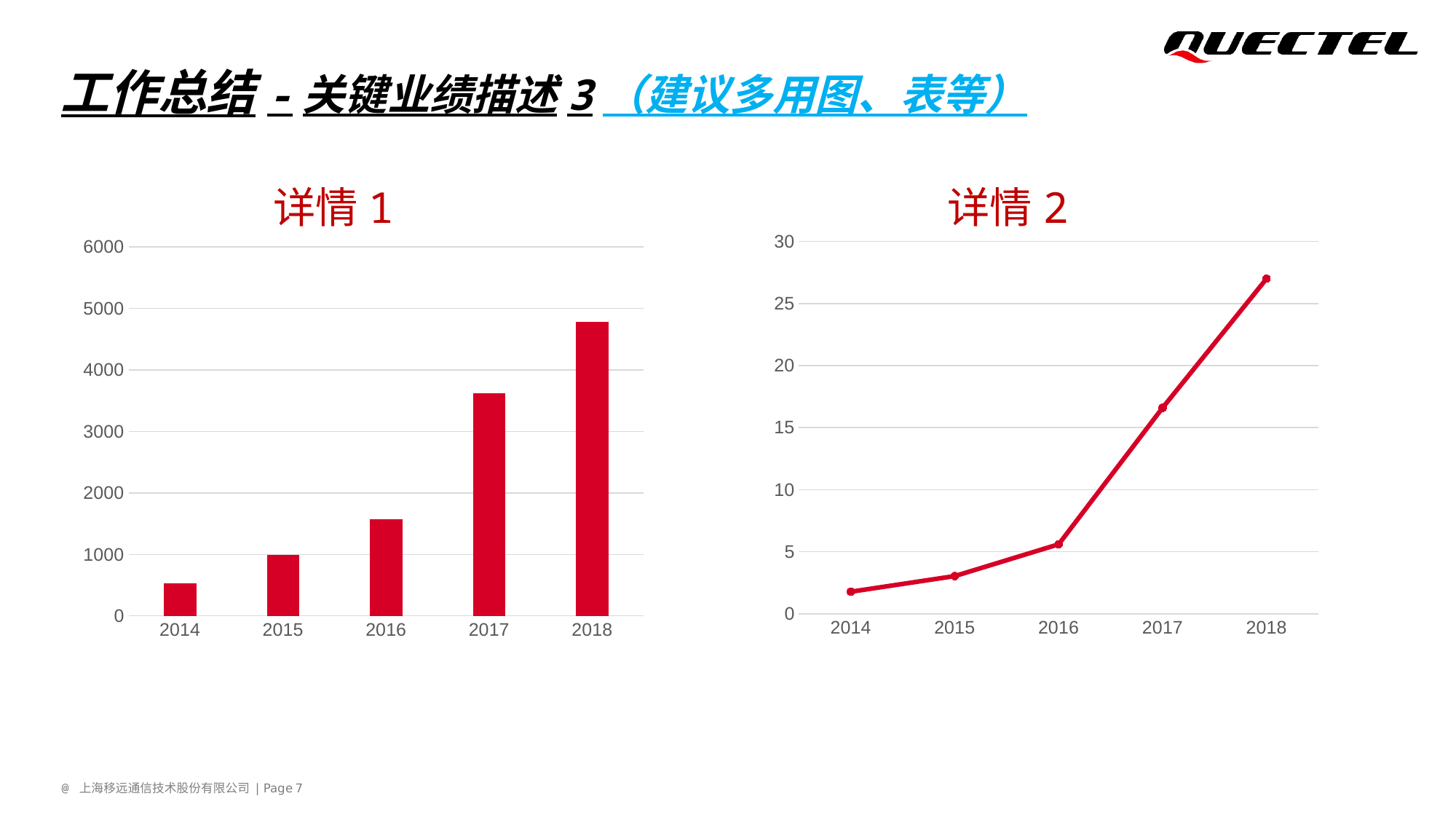

工作总结-关键业绩描述3（建议多用图、表等）
详情2
详情1

### Chart

| Category | Shipment Growth(Kpcs) |
|---|---|
| 2014 | 532.0 |
| 2015 | 995.0 |
| 2016 | 1570.0 |
| 2017 | 3620.0 |
| 2018 | 4784.0 |

### Chart

| Category | 年销售额 |
|---|---|
| 2014 | 1.78 |
| 2015 | 3.04 |
| 2016 | 5.6 |
| 2017 | 16.6 |
| 2018 | 27.0 |